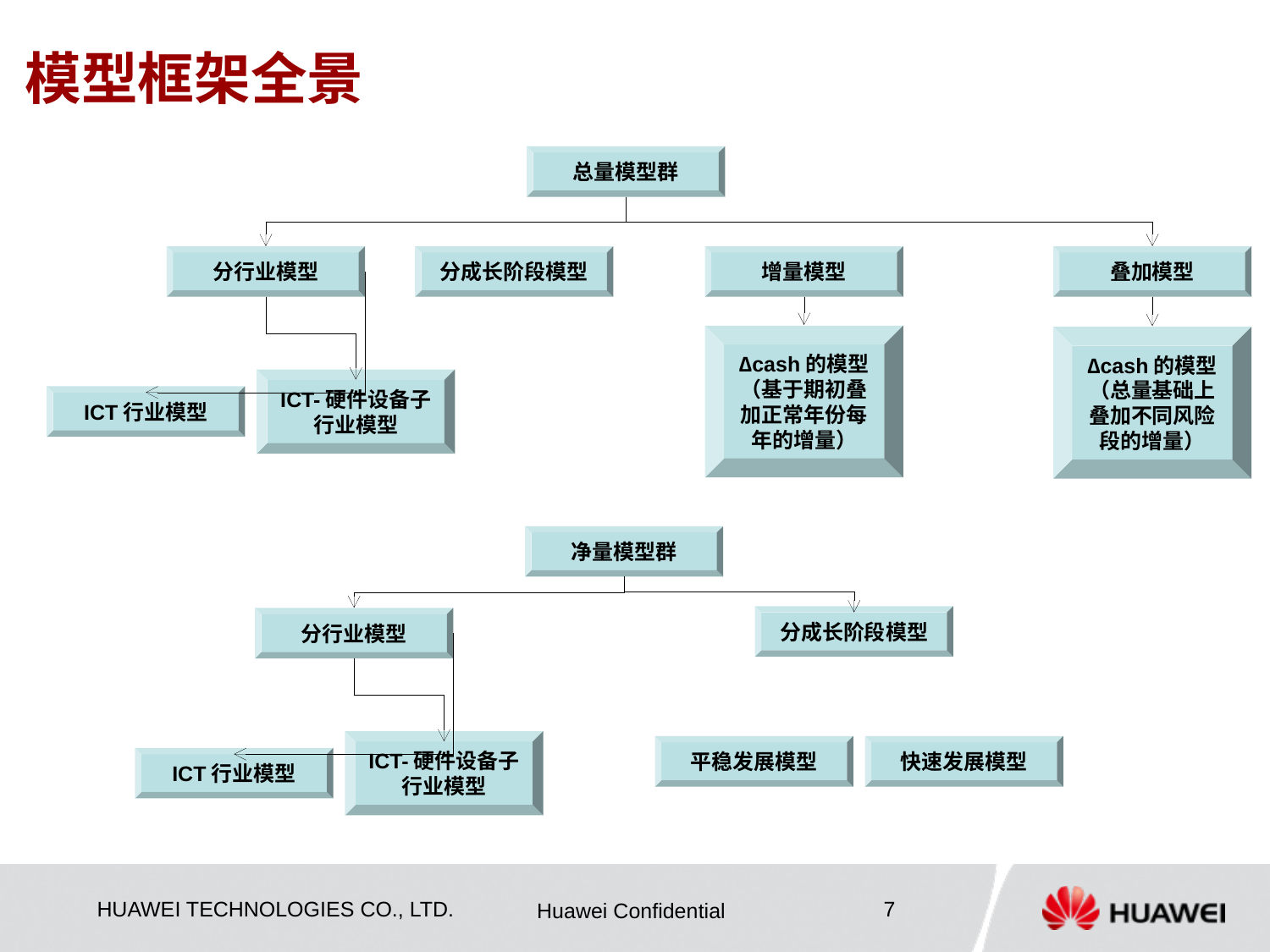

# 模型框架全景
总量模型群
分行业模型
分成长阶段模型
增量模型
叠加模型
∆cash的模型
（基于期初叠加正常年份每年的增量）
∆cash的模型
（总量基础上叠加不同风险段的增量）
ICT-硬件设备子行业模型
ICT行业模型
净量模型群
分成长阶段模型
分行业模型
ICT-硬件设备子行业模型
平稳发展模型
快速发展模型
ICT行业模型